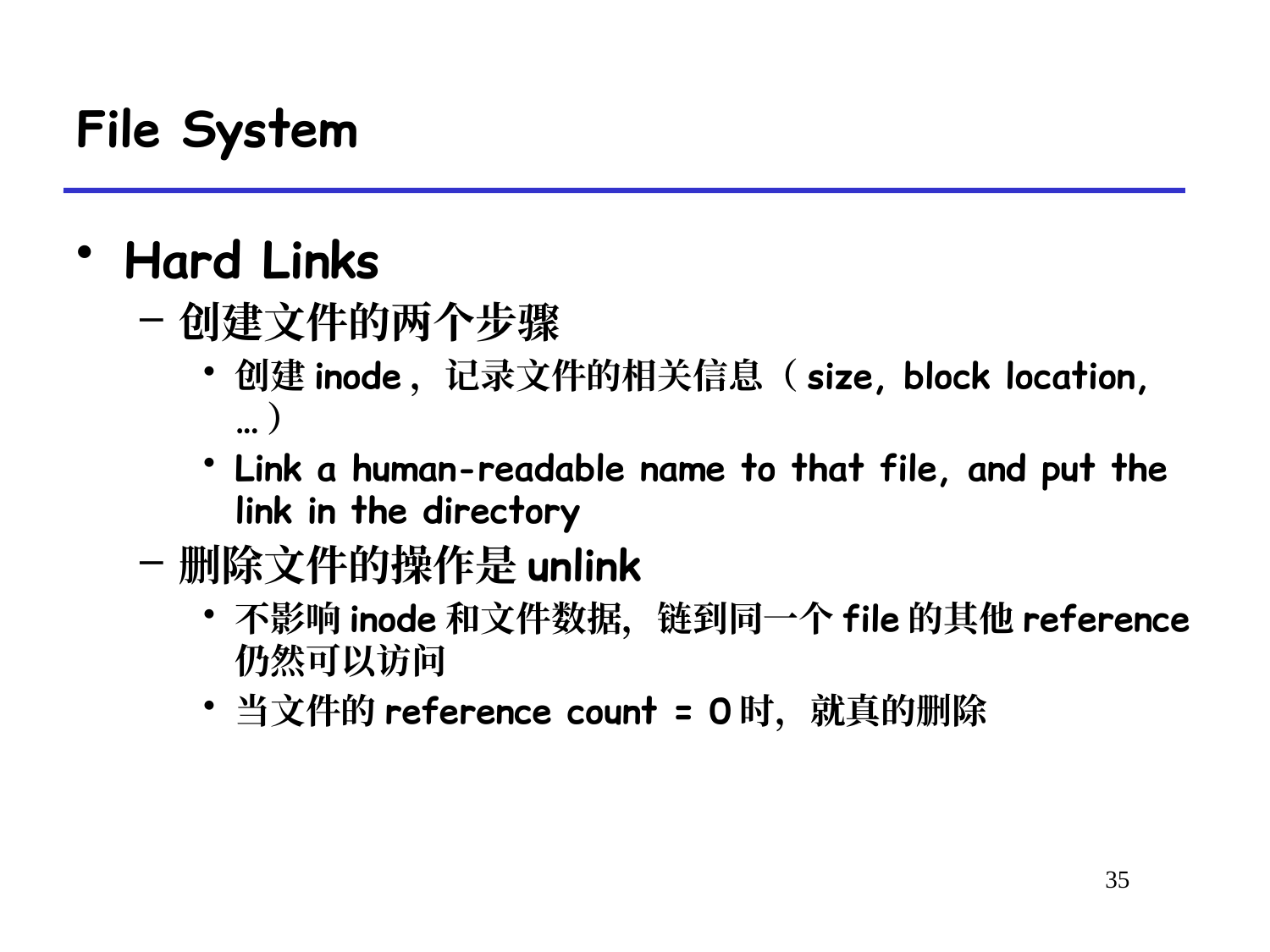

# File System
Hard Links
创建文件的两个步骤
创建inode，记录文件的相关信息（size, block location, …）
Link a human-readable name to that file, and put the link in the directory
删除文件的操作是unlink
不影响inode和文件数据，链到同一个file的其他reference仍然可以访问
当文件的reference count = 0时，就真的删除

35